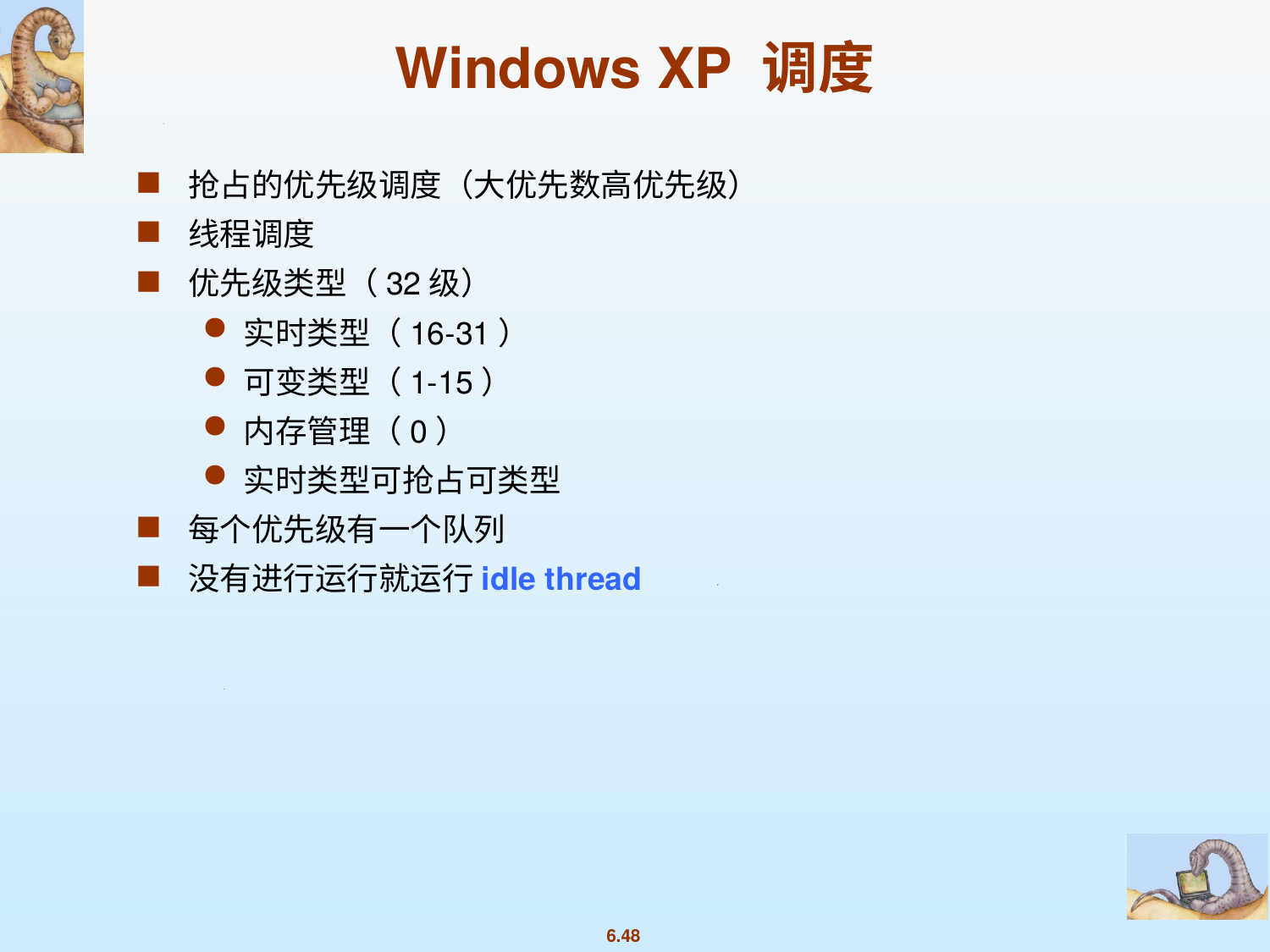

Windows XP 调度
抢占的优先级调度（大优先数高优先级）
线程调度
优先级类型（32级）
实时类型（16-31）
可变类型（1-15）
内存管理（0）
实时类型可抢占可类型
每个优先级有一个队列
没有进行运行就运行idle thread